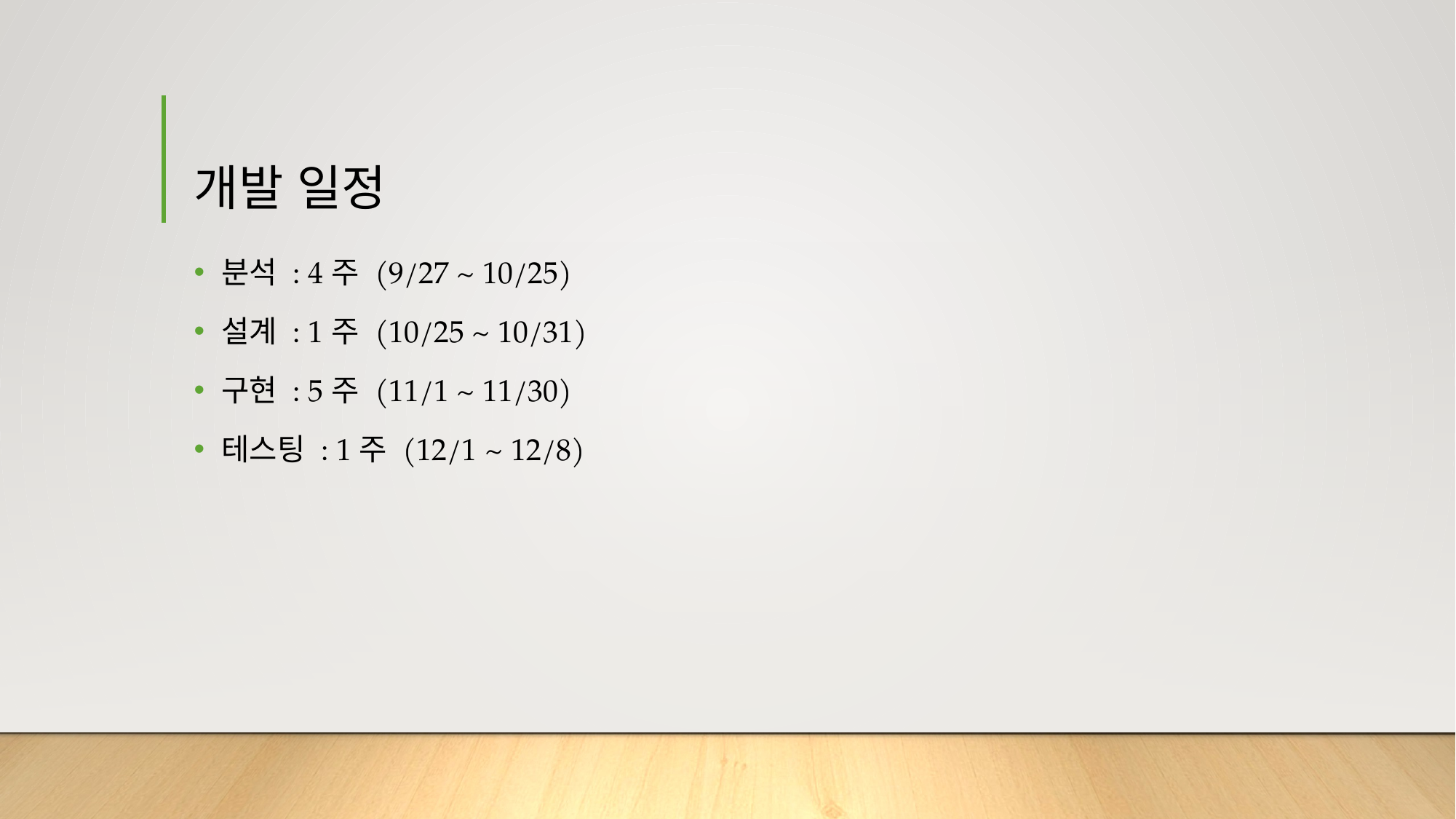

# 개발 일정
분석 : 4주 (9/27 ~ 10/25)
설계 : 1주 (10/25 ~ 10/31)
구현 : 5주 (11/1 ~ 11/30)
테스팅 : 1주 (12/1 ~ 12/8)